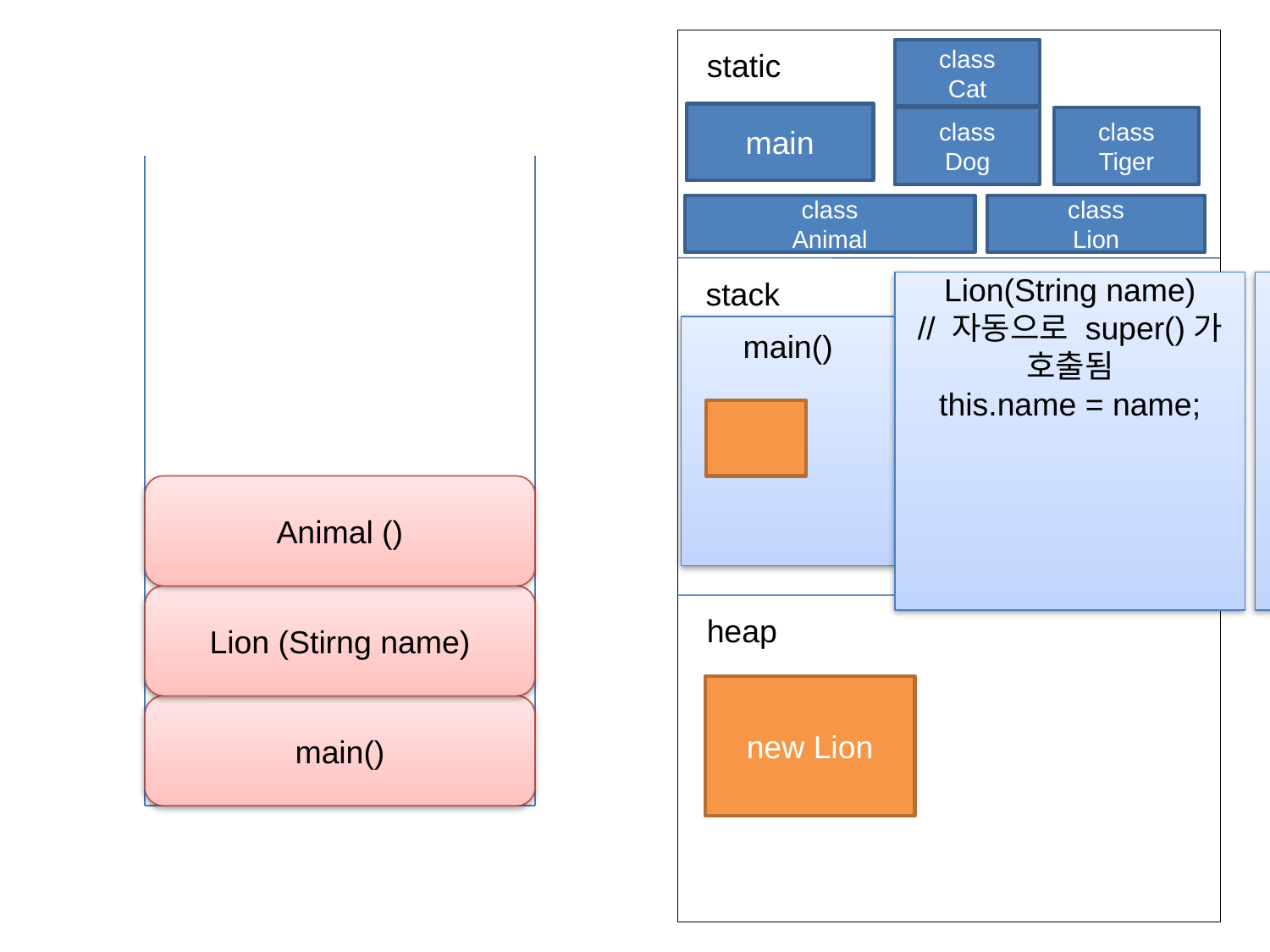

static
class
Cat
main
class
Dog
class
Tiger
class
Animal
class
Lion
stack
Lion(String name)
// 자동으로 super()가 호출됨
this.name = name;

Animal()

this.age =1
this.weight = 1

main()

Animal ()
Lion (Stirng name)
heap
new Lion
main()